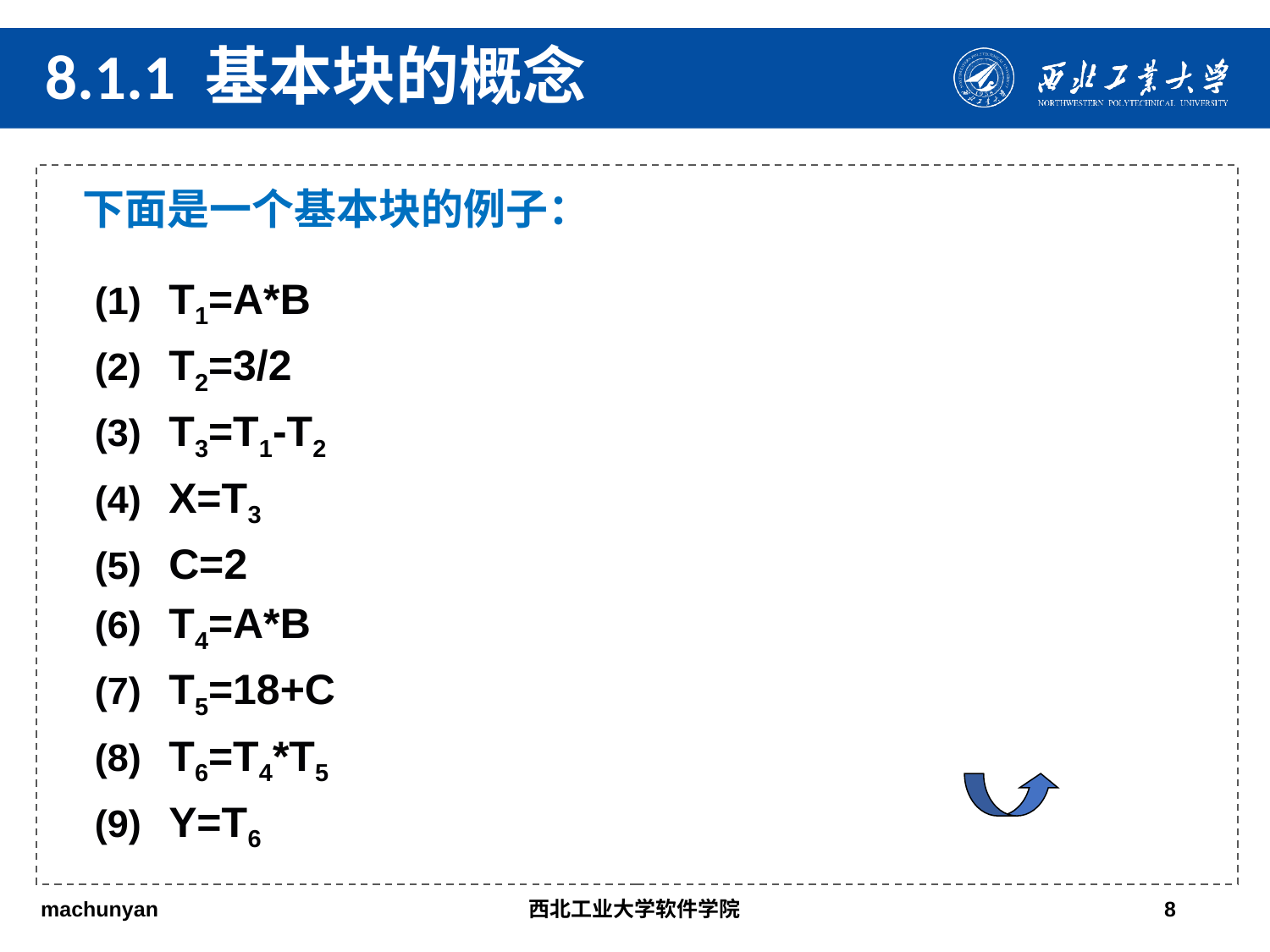

8.1.1 基本块的概念
下面是一个基本块的例子：
T1=A*B
T2=3/2
T3=T1-T2
X=T3
C=2
T4=A*B
T5=18+C
T6=T4*T5
Y=T6